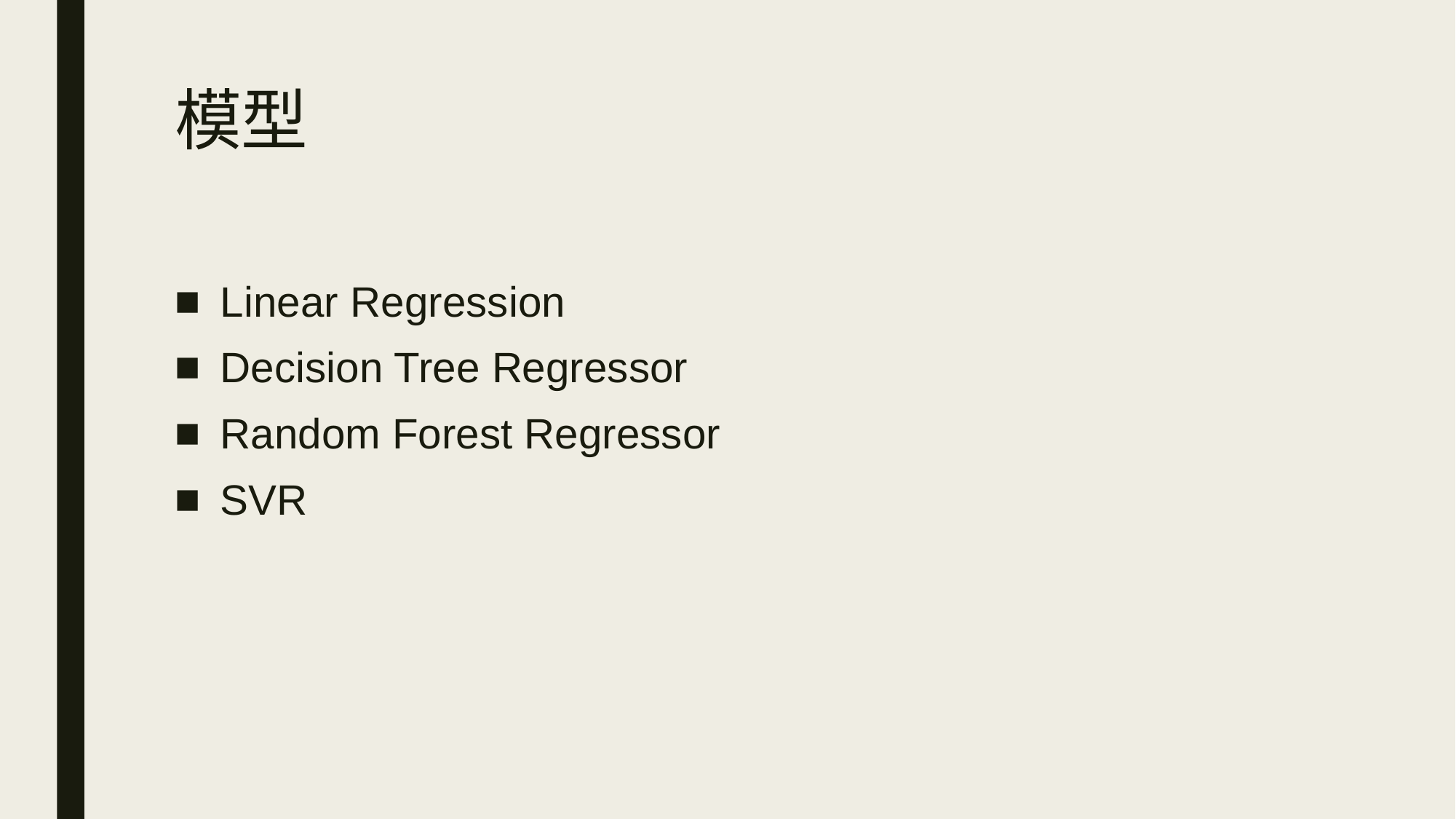

# 模型
Linear Regression
Decision Tree Regressor
Random Forest Regressor
SVR